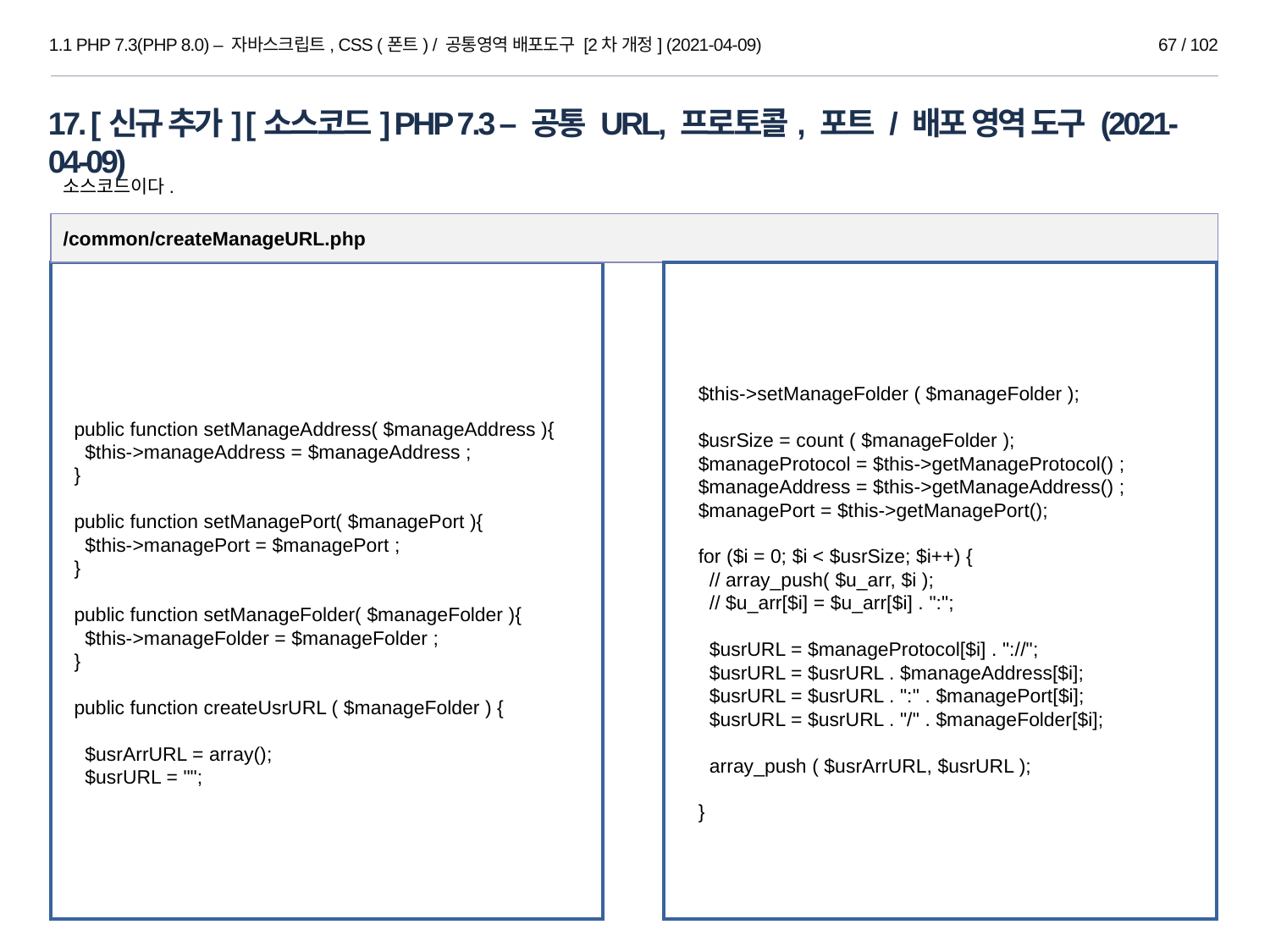

1.1 PHP 7.3(PHP 8.0) – 자바스크립트, CSS (폰트) / 공통영역 배포도구 [2차 개정] (2021-04-09)
67 / 102

17. [신규 추가] [소스코드] PHP 7.3 – 공통 URL, 프로토콜, 포트 / 배포 영역 도구 (2021-04-09)
소스코드이다.
/common/createManageURL.php

    $this->setManageFolder ( $manageFolder );

    $usrSize = count ( $manageFolder );
    $manageProtocol = $this->getManageProtocol() ;
    $manageAddress = $this->getManageAddress() ;
    $managePort = $this->getManagePort();

    for ($i = 0; $i < $usrSize; $i++) {
      // array_push( $u_arr, $i );
      // $u_arr[$i] = $u_arr[$i] . ":";

      $usrURL = $manageProtocol[$i] . "://";
      $usrURL = $usrURL . $manageAddress[$i];
      $usrURL = $usrURL . ":" . $managePort[$i];
      $usrURL = $usrURL . "/" . $manageFolder[$i];

      array_push ( $usrArrURL, $usrURL );

    }

  public function setManageAddress( $manageAddress ){
    $this->manageAddress = $manageAddress ;
  }

  public function setManagePort( $managePort ){
    $this->managePort = $managePort ;
  }

  public function setManageFolder( $manageFolder ){
    $this->manageFolder = $manageFolder ;
  }

  public function createUsrURL ( $manageFolder ) {

    $usrArrURL = array();
    $usrURL = "";